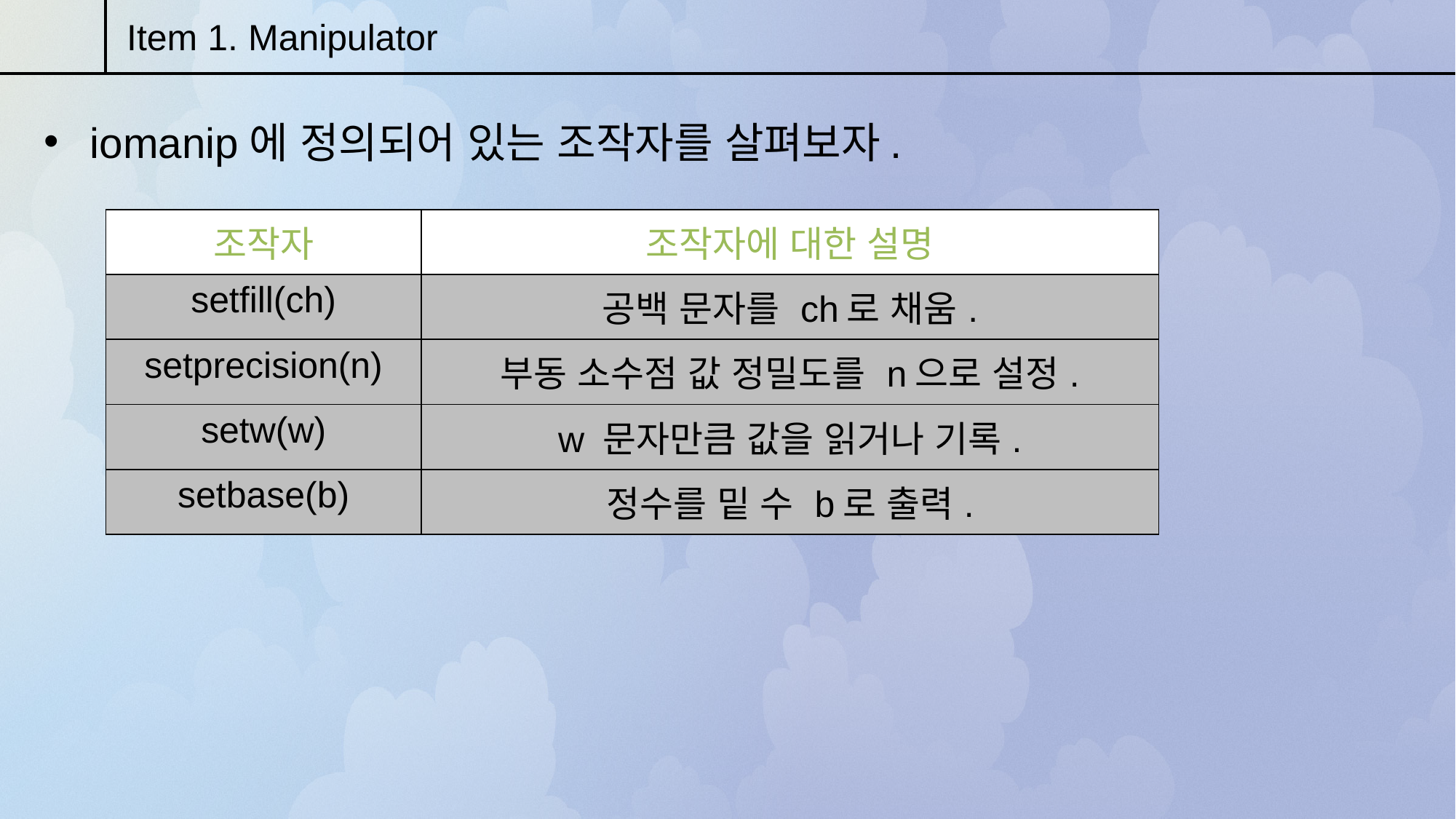

Item 1. Manipulator
 iomanip에 정의되어 있는 조작자를 살펴보자.
| 조작자 | 조작자에 대한 설명 |
| --- | --- |
| setfill(ch) | 공백 문자를 ch로 채움. |
| setprecision(n) | 부동 소수점 값 정밀도를 n으로 설정. |
| setw(w) | w 문자만큼 값을 읽거나 기록. |
| setbase(b) | 정수를 밑 수 b로 출력. |